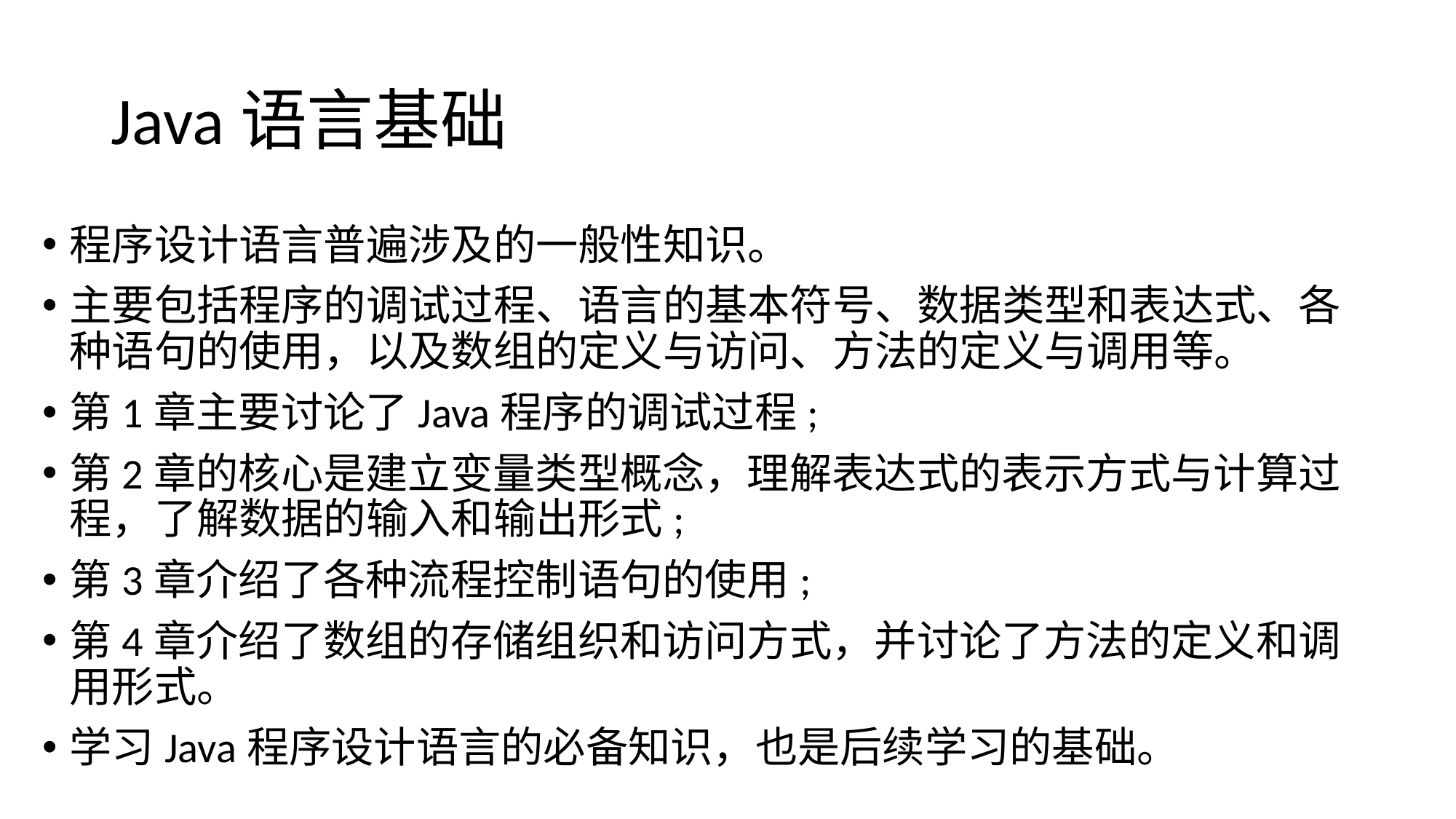

# Java语言基础
程序设计语言普遍涉及的一般性知识。
主要包括程序的调试过程、语言的基本符号、数据类型和表达式、各种语句的使用，以及数组的定义与访问、方法的定义与调用等。
第1章主要讨论了Java程序的调试过程;
第2章的核心是建立变量类型概念，理解表达式的表示方式与计算过程，了解数据的输入和输出形式;
第3章介绍了各种流程控制语句的使用;
第4章介绍了数组的存储组织和访问方式，并讨论了方法的定义和调用形式。
学习Java程序设计语言的必备知识，也是后续学习的基础。